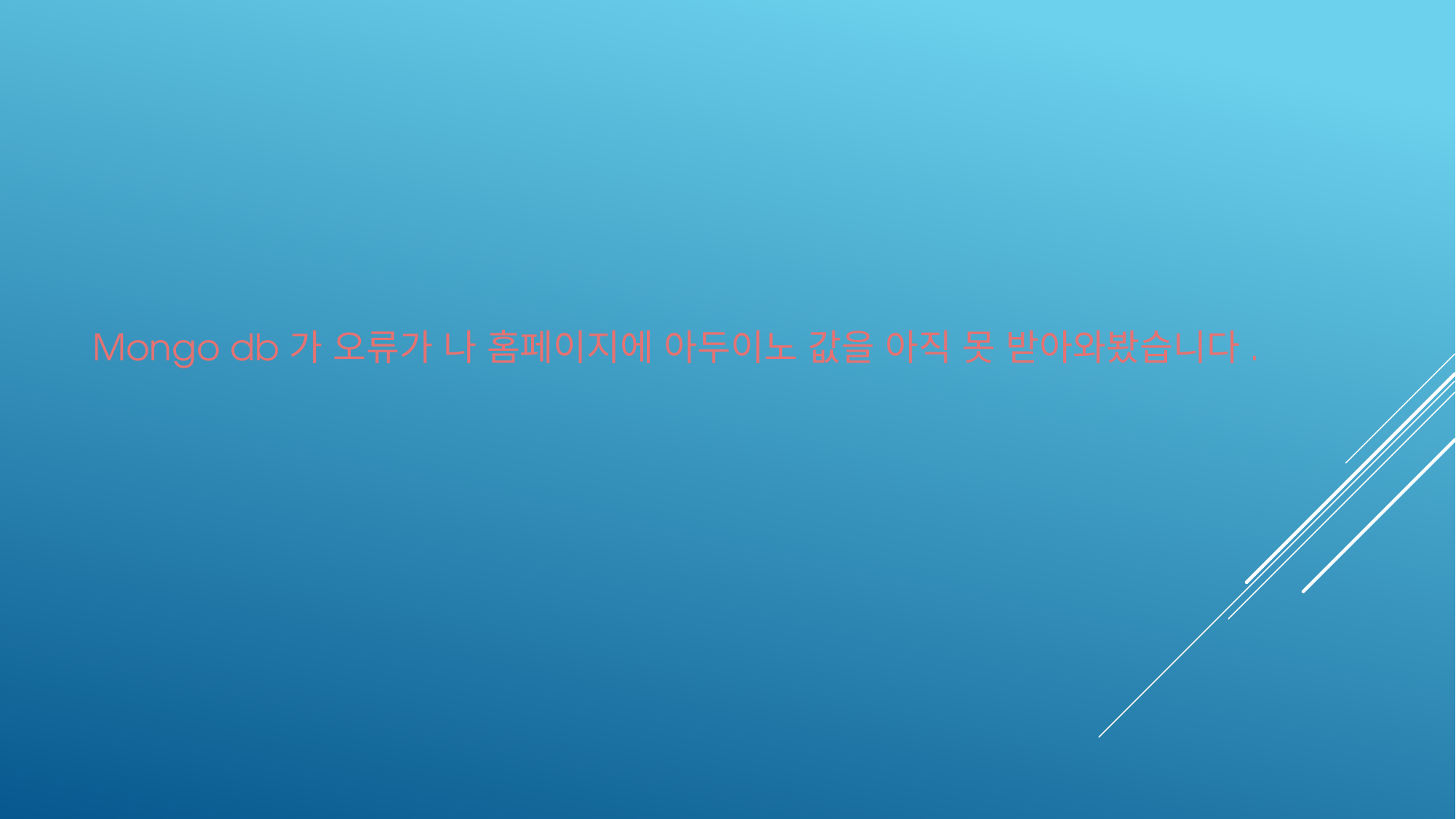

Mongo db가 오류가 나 홈페이지에 아두이노 값을 아직 못 받아와봤습니다.